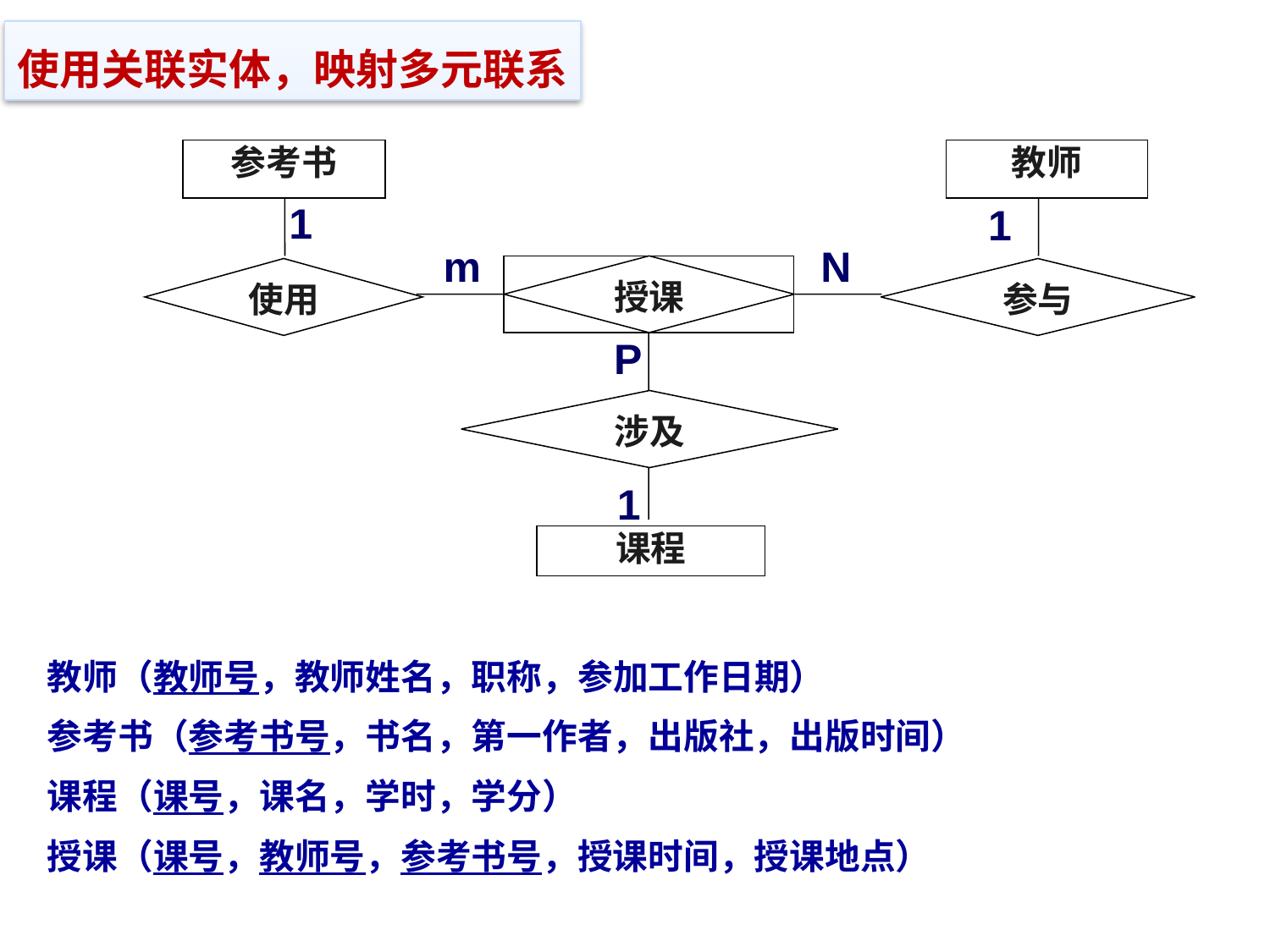

使用关联实体，映射多元联系
参考书
教师
1
1

m
N

授课
使用
参与

P

涉及

1
课程
教师（教师号，教师姓名，职称，参加工作日期）
参考书（参考书号，书名，第一作者，出版社，出版时间）
课程（课号，课名，学时，学分）
授课（课号，教师号，参考书号，授课时间，授课地点）